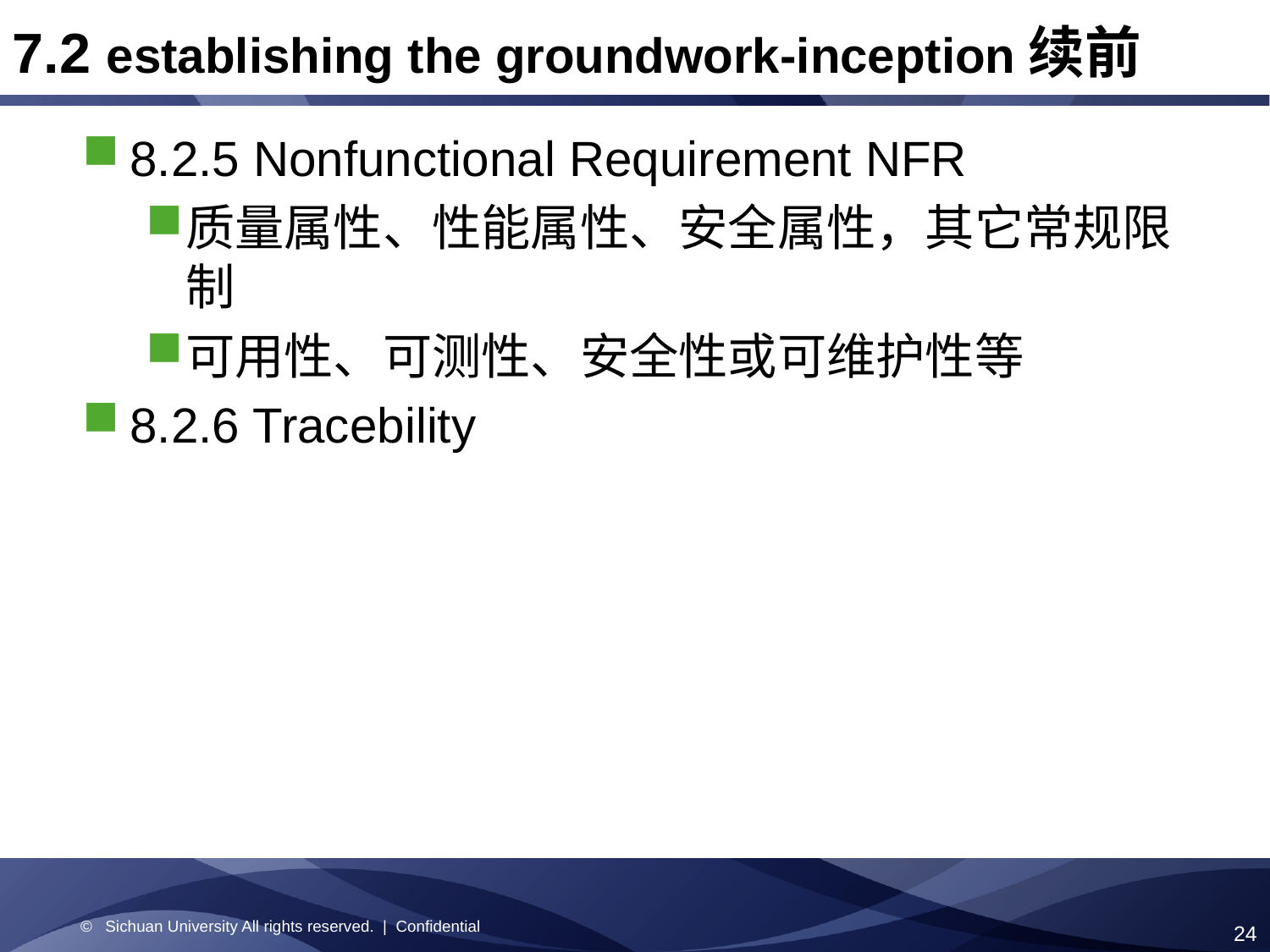

7.2 establishing the groundwork-inception续前
8.2.5 Nonfunctional Requirement NFR
质量属性、性能属性、安全属性，其它常规限制
可用性、可测性、安全性或可维护性等
8.2.6 Tracebility

©   Sichuan University All rights reserved.  |  Confidential
24